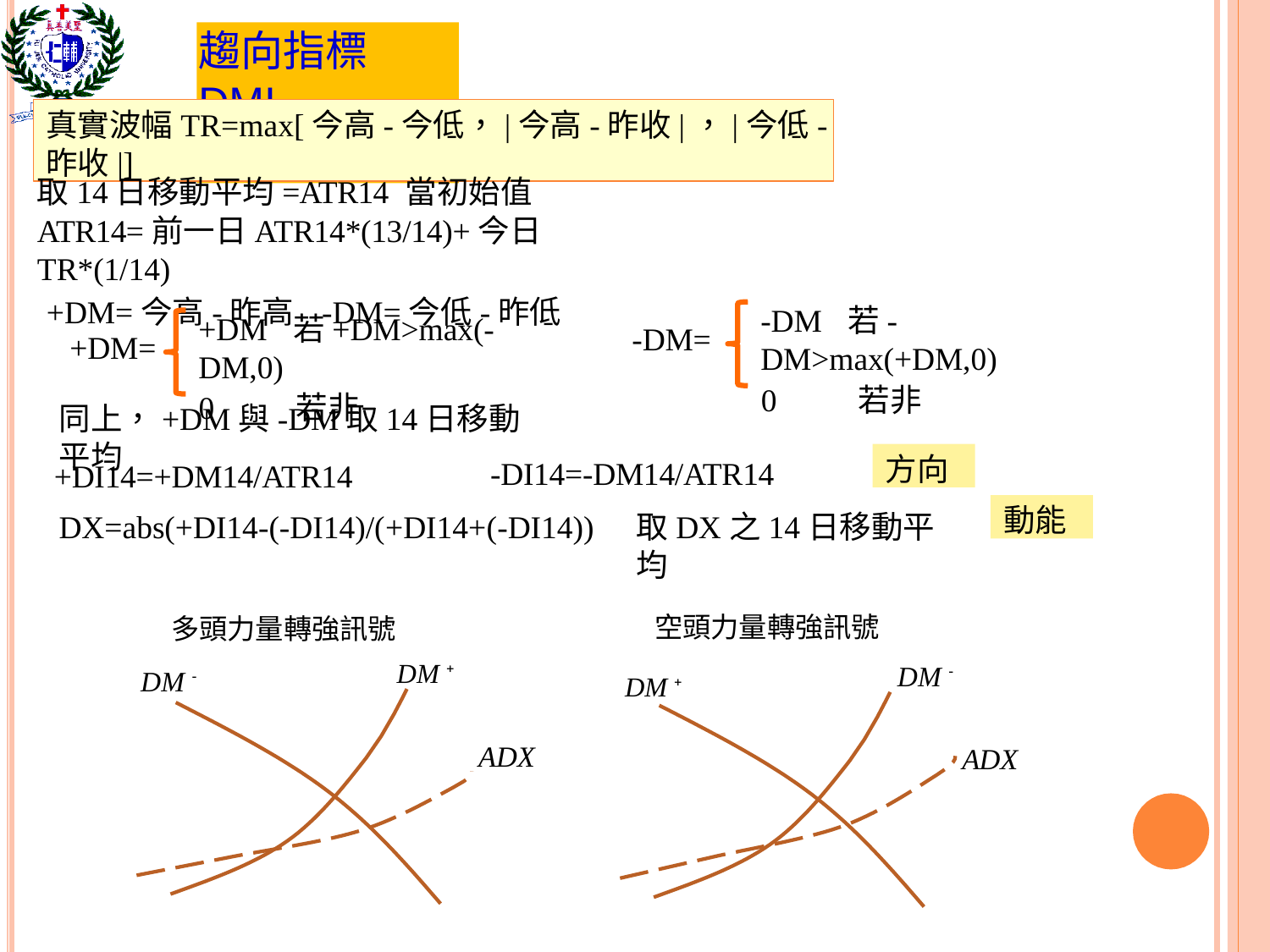

# 趨向指標 DMI
真實波幅TR=max[今高-今低，|今高-昨收|，|今低-昨收|]
取14日移動平均=ATR14 當初始值
ATR14=前一日ATR14*(13/14)+今日TR*(1/14)
+DM=今高-昨高	-DM=今低-昨低
-DM	若-DM>max(+DM,0)
0	若非

+DM	若+DM>max(-DM,0)
0	若非

-DM=
+DM=
同上，+DM與-DM取14日移動平均
方向
-DI14=-DM14/ATR14
+DI14=+DM14/ATR14
動能
DX=abs(+DI14-(-DI14)/(+DI14+(-DI14))
取DX之14日移動平均
空頭力量轉強訊號
多頭力量轉強訊號
DM +
DM −
DM −
DM +

ADX
ADX